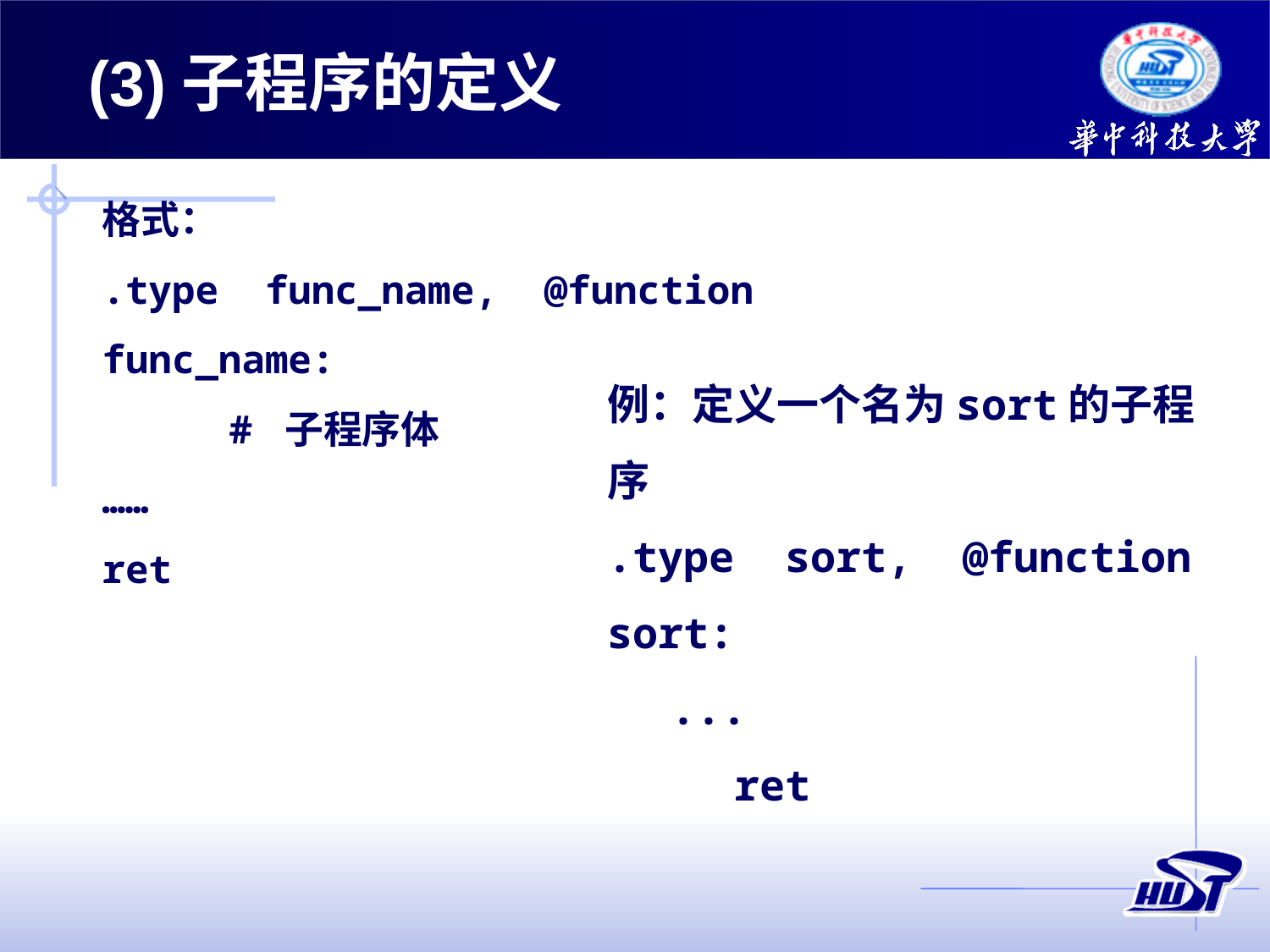

(3)子程序的定义
格式：
.type  func_name,  @function
func_name:
	# 子程序体
……
ret
例：定义一个名为sort的子程序
.type  sort,  @function
sort:
...
	ret